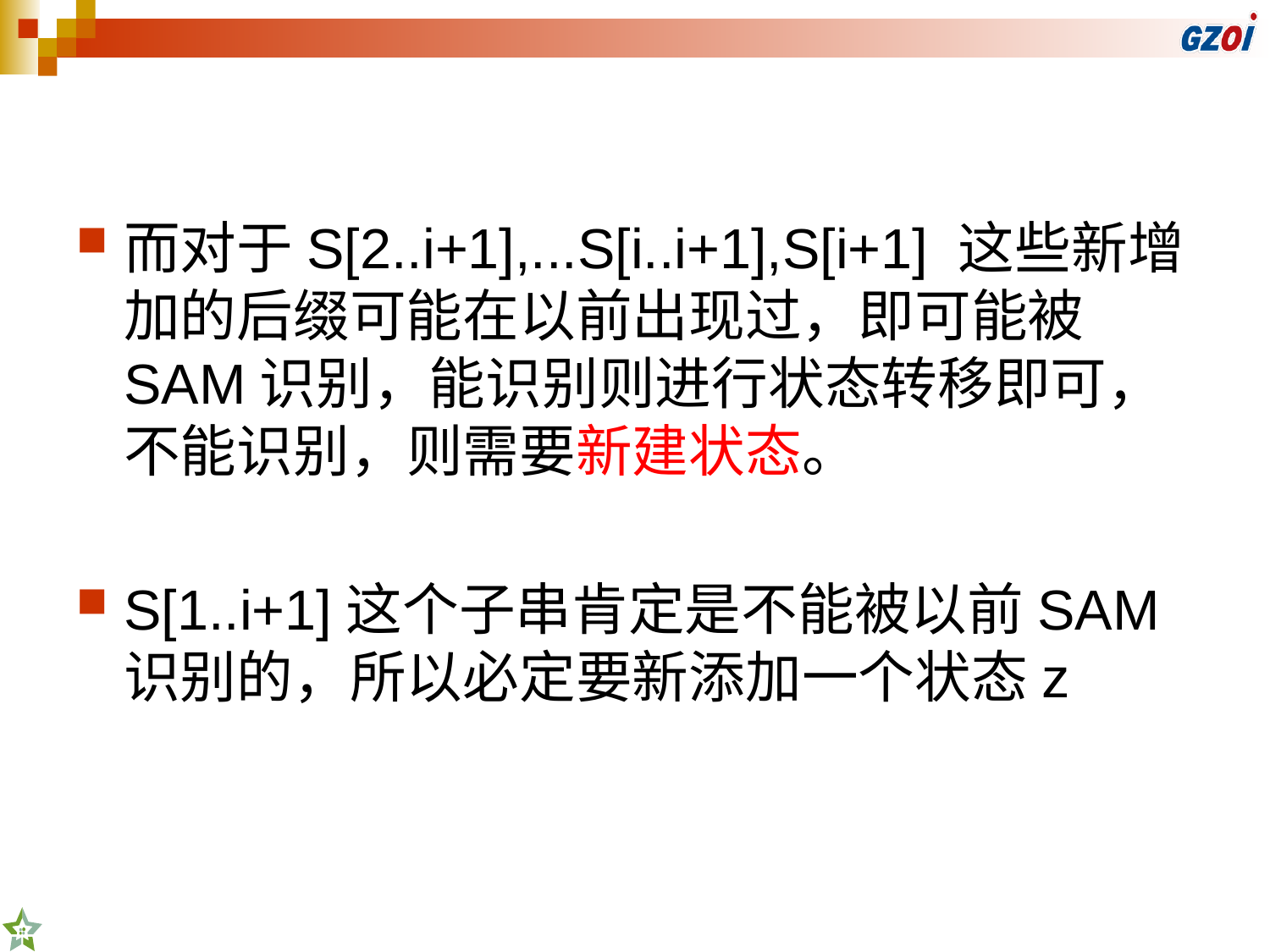

#
而对于S[2..i+1],...S[i..i+1],S[i+1] 这些新增加的后缀可能在以前出现过，即可能被SAM识别，能识别则进行状态转移即可，不能识别，则需要新建状态。

S[1..i+1]这个子串肯定是不能被以前SAM识别的，所以必定要新添加一个状态z